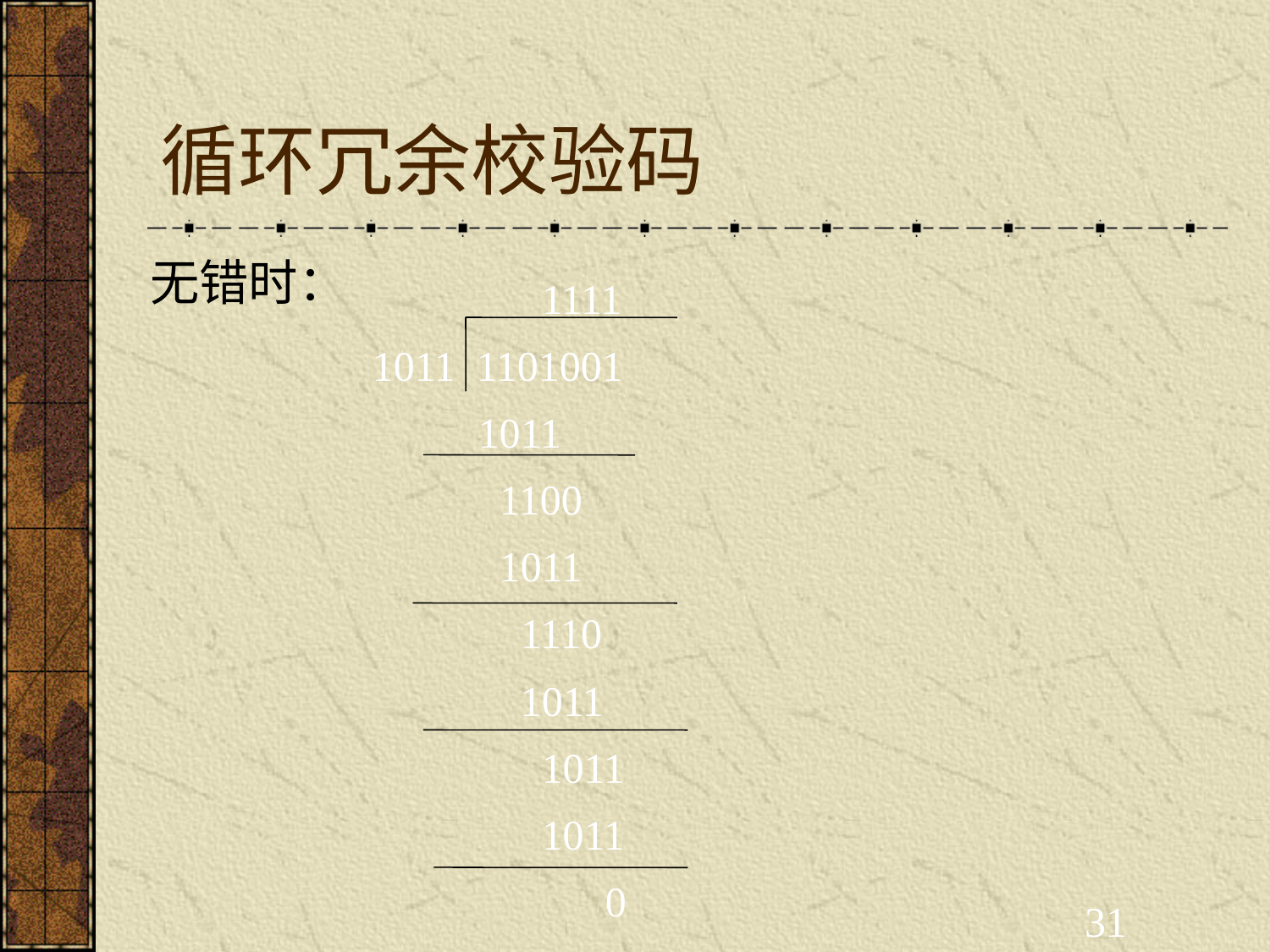

# 循环冗余校验码
无错时：
                1111
1011  1101001
          1011
            1100
            1011
              1110
              1011
                1011
                1011
                      0

31